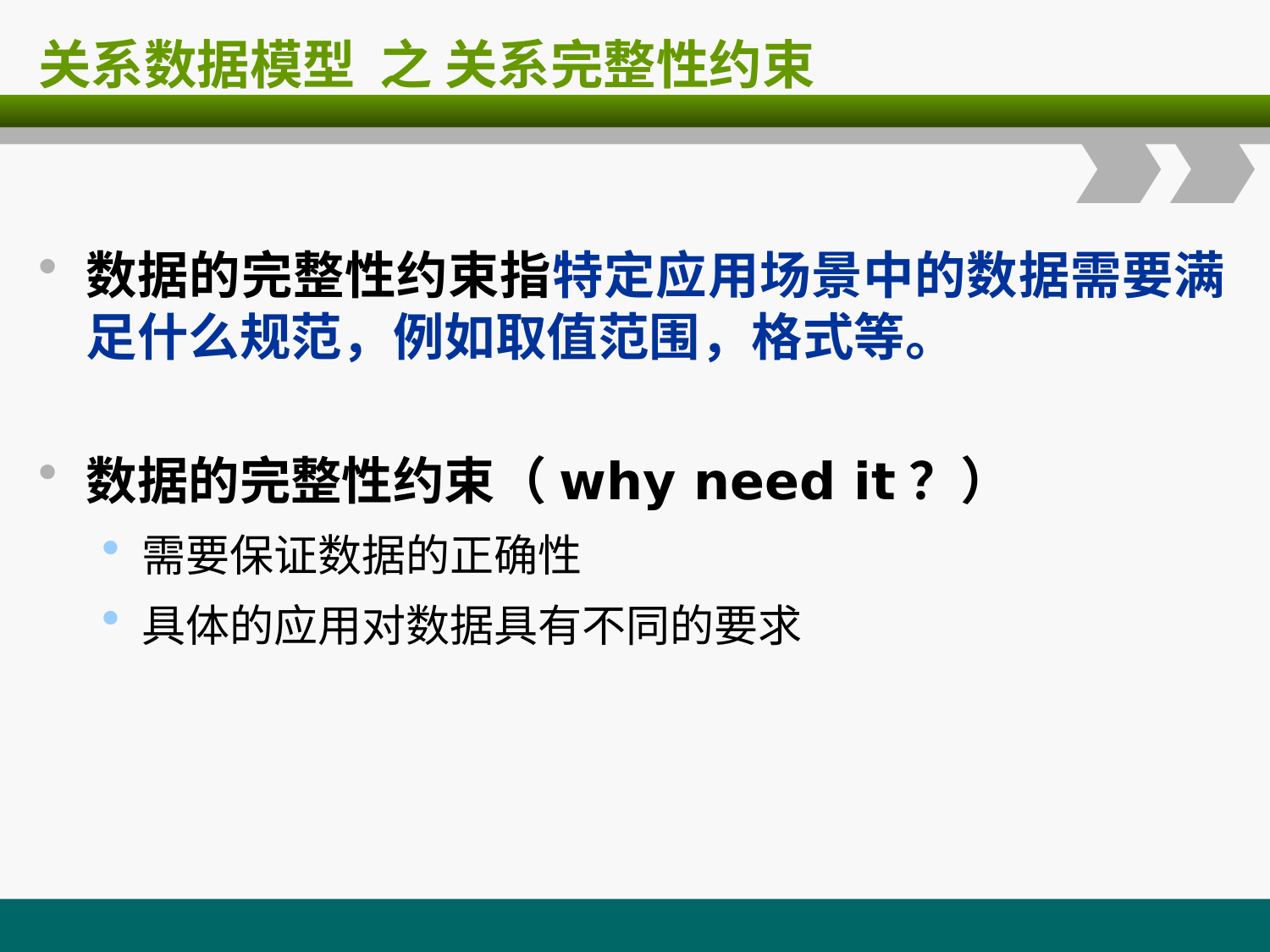

# 关系数据模型  之 关系完整性约束
数据的完整性约束指特定应用场景中的数据需要满足什么规范，例如取值范围，格式等。

数据的完整性约束（why need it？）
需要保证数据的正确性
具体的应用对数据具有不同的要求